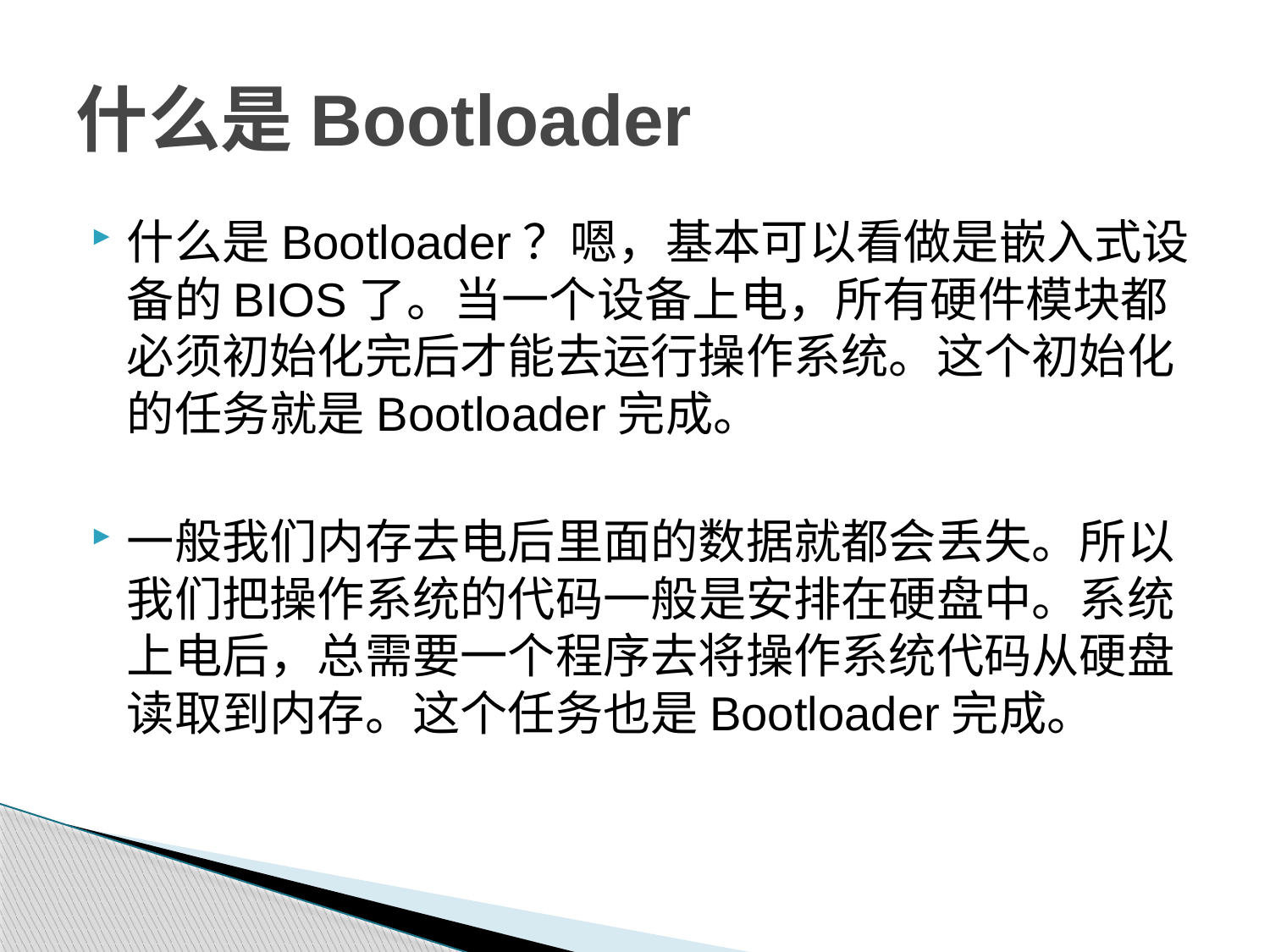

# 什么是Bootloader
什么是Bootloader？嗯，基本可以看做是嵌入式设备的BIOS了。当一个设备上电，所有硬件模块都必须初始化完后才能去运行操作系统。这个初始化的任务就是Bootloader完成。

一般我们内存去电后里面的数据就都会丢失。所以我们把操作系统的代码一般是安排在硬盘中。系统上电后，总需要一个程序去将操作系统代码从硬盘读取到内存。这个任务也是Bootloader完成。